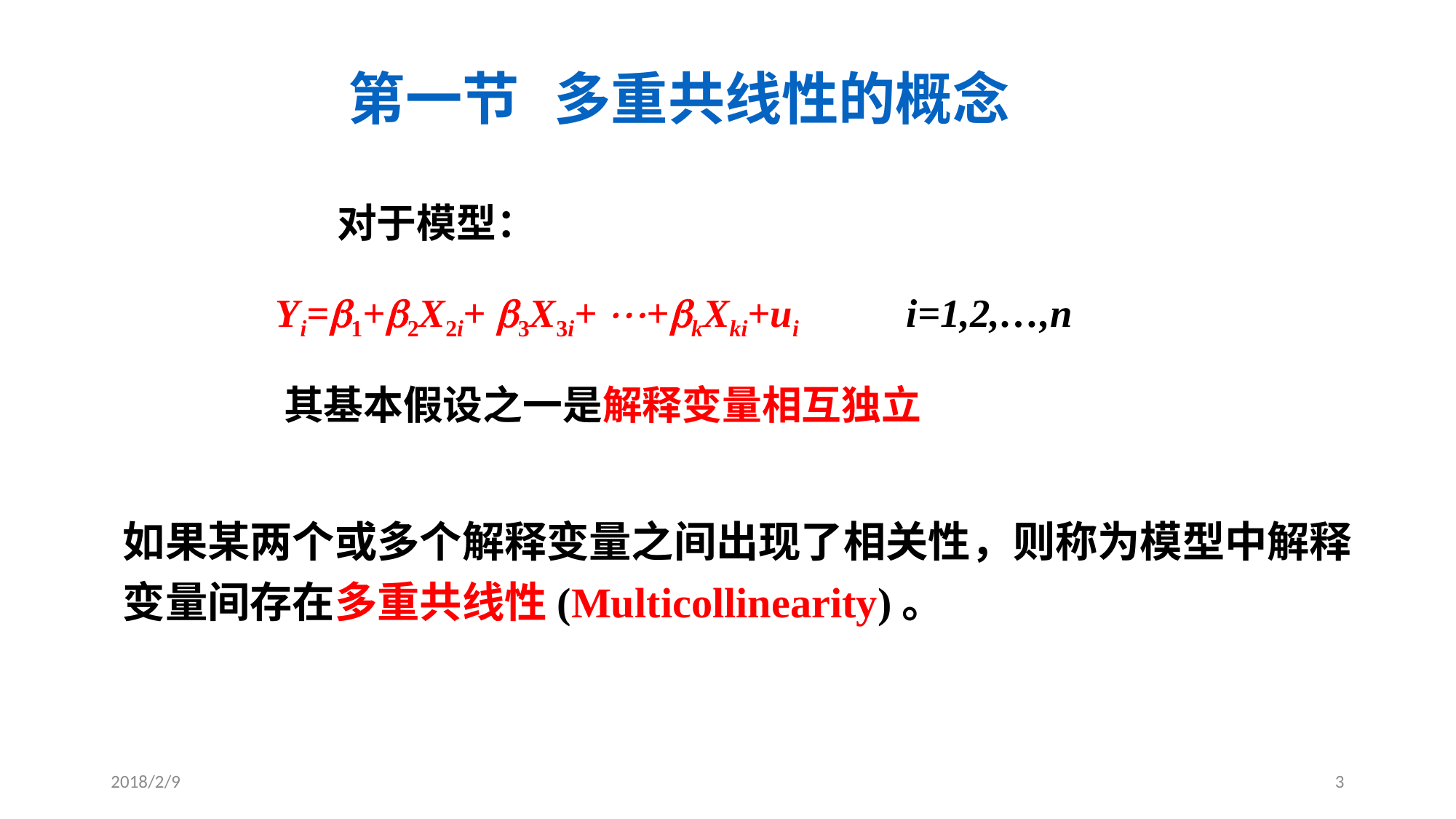

# 第一节  多重共线性的概念
       对于模型：
 Yi=β1+β2X2i+ β3X3i+ …+βkXki+ui 　　i=1,2,…,n
 其基本假设之一是解释变量相互独立
如果某两个或多个解释变量之间出现了相关性，则称为模型中解释变量间存在多重共线性(Multicollinearity)。
2018/2/9
3